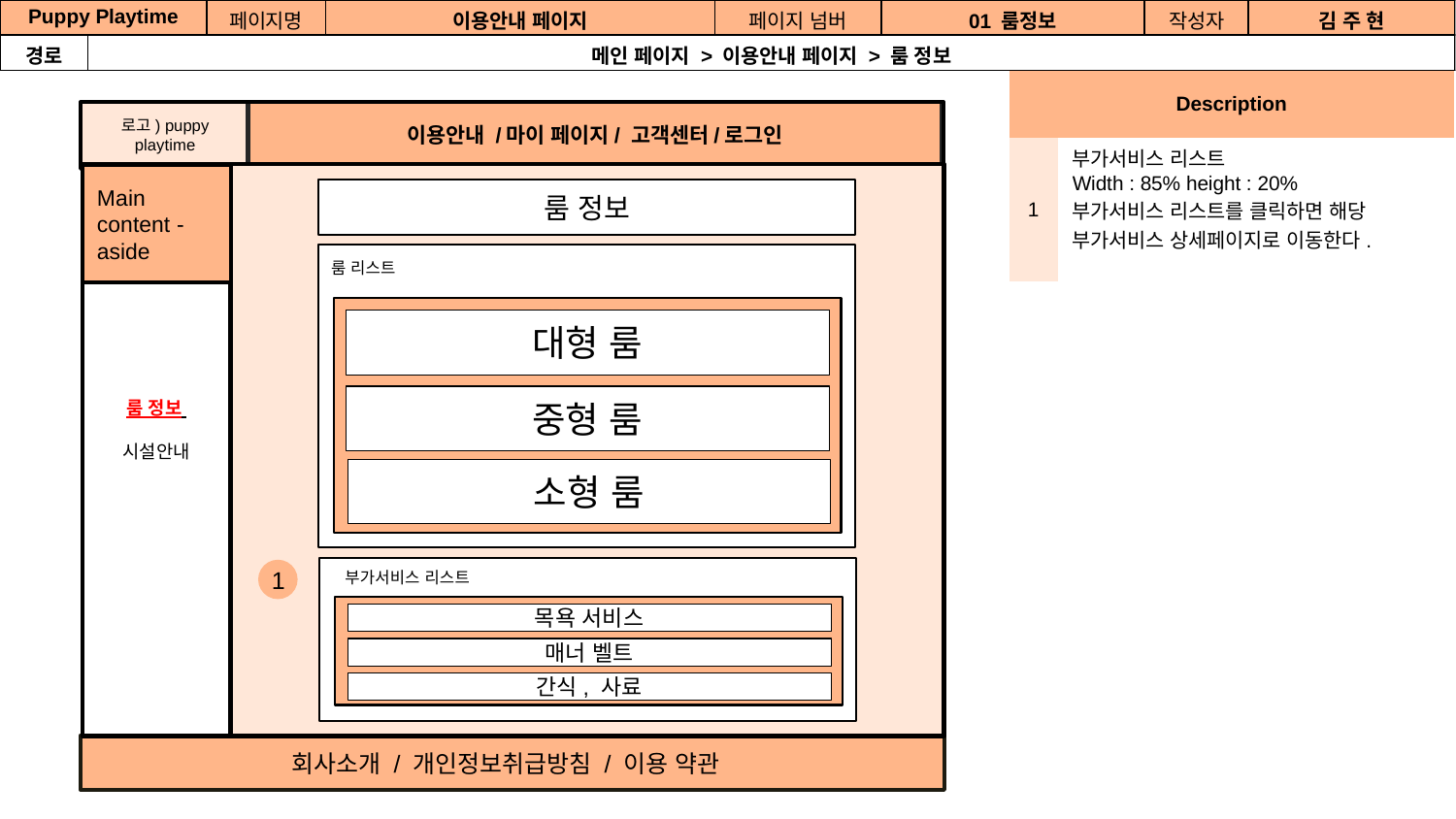

| Puppy Playtime | 김 주 영 | 페이지명 | 이용안내 페이지 | 페이지 넘버 | 01 룸정보 | 작성자 | 김 주 현 |
| --- | --- | --- | --- | --- | --- | --- | --- |
| 경로 | 메인 페이지 > 이용안내 페이지 > 룸 정보 | 김 주 영 | 김 주 영 | 김 주 영 | 김 주 영 | 김 주 영 | 김 주 영 |
공간(오피스) 대여 시스템
| Description |  |
| --- | --- |
| 1 | 부가서비스 리스트 Width : 85% height : 20% 부가서비스 리스트를 클릭하면 해당 부가서비스 상세페이지로 이동한다. |

이용안내 /마이 페이지/ 고객센터/로그인
로고) puppy
playtime
<main-content>
사용가이드
Main content -aside
룸 정보
시설안내

룸 정보

룸 리스트

대형 룸
중형 룸
소형 룸

1

부가서비스 리스트

목욕 서비스
매너 벨트
간식, 사료
회사소개 / 개인정보취급방침 / 이용 약관